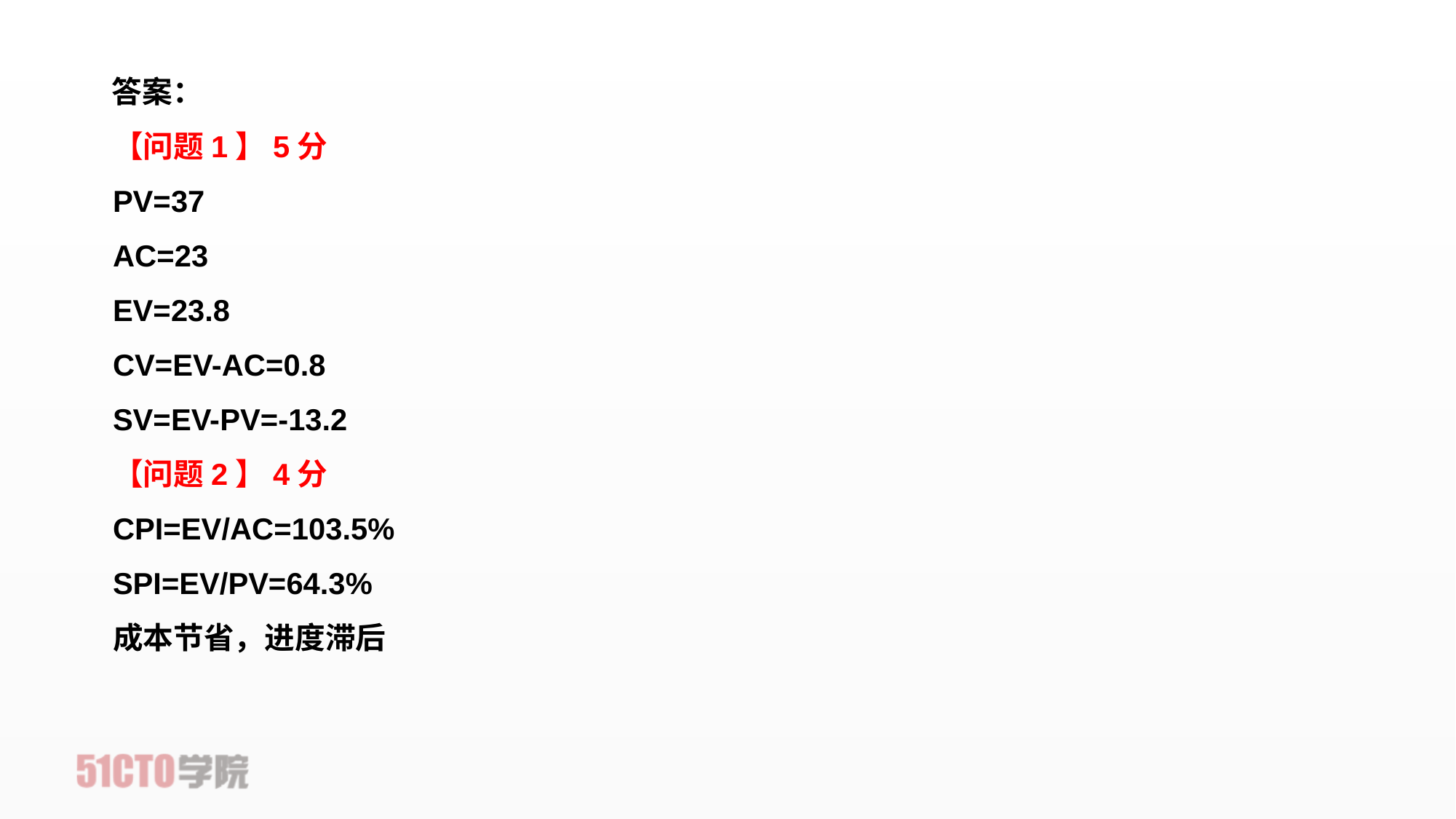

答案：
【问题1】5分
PV=37
AC=23
EV=23.8
CV=EV-AC=0.8
SV=EV-PV=-13.2
【问题2】4分
CPI=EV/AC=103.5%
SPI=EV/PV=64.3%
成本节省，进度滞后